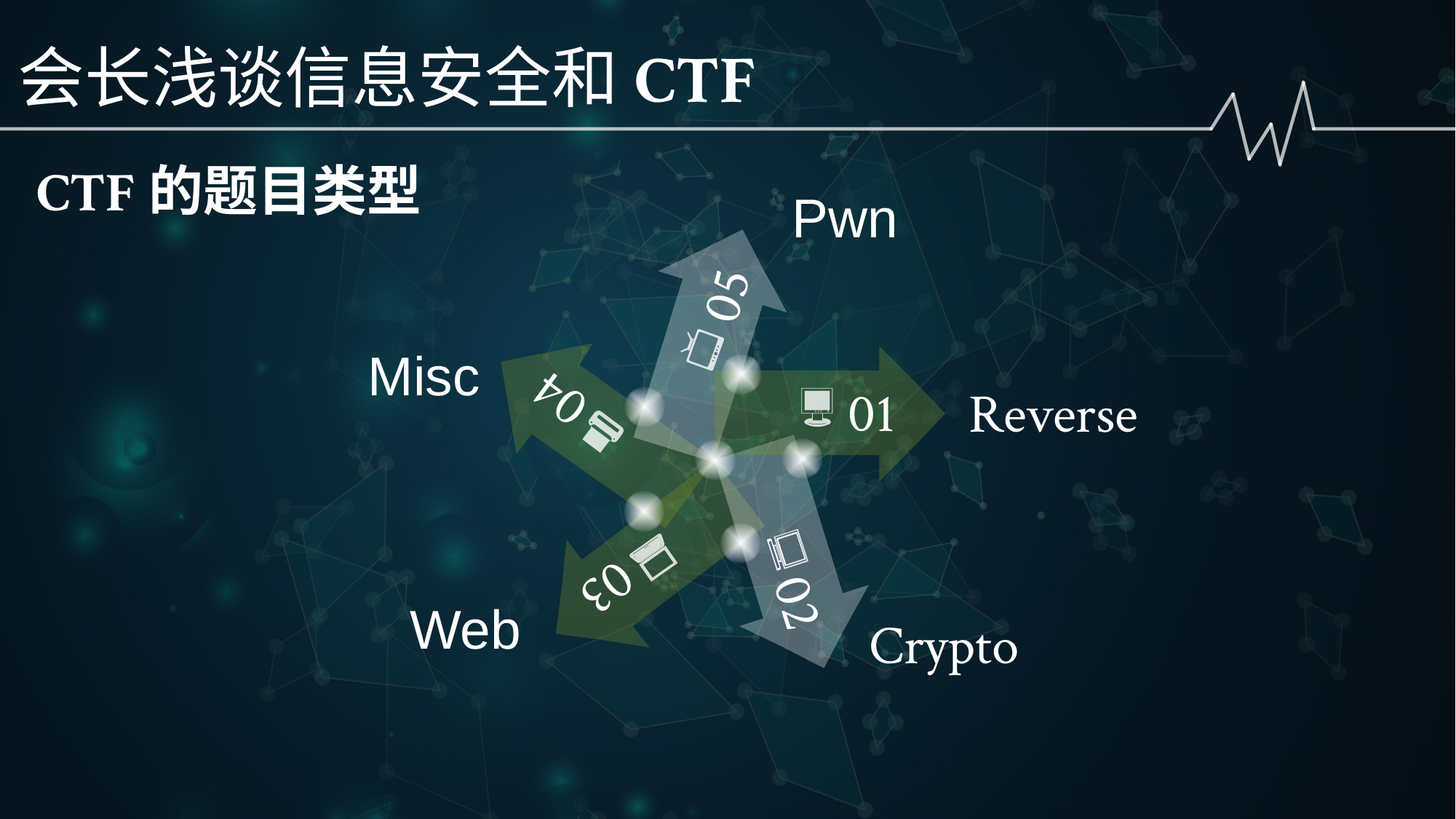

会长浅谈信息安全和CTF
CTF的题目类型
Pwn

05

Misc

04

01

Reverse

02

03

Web
Crypto